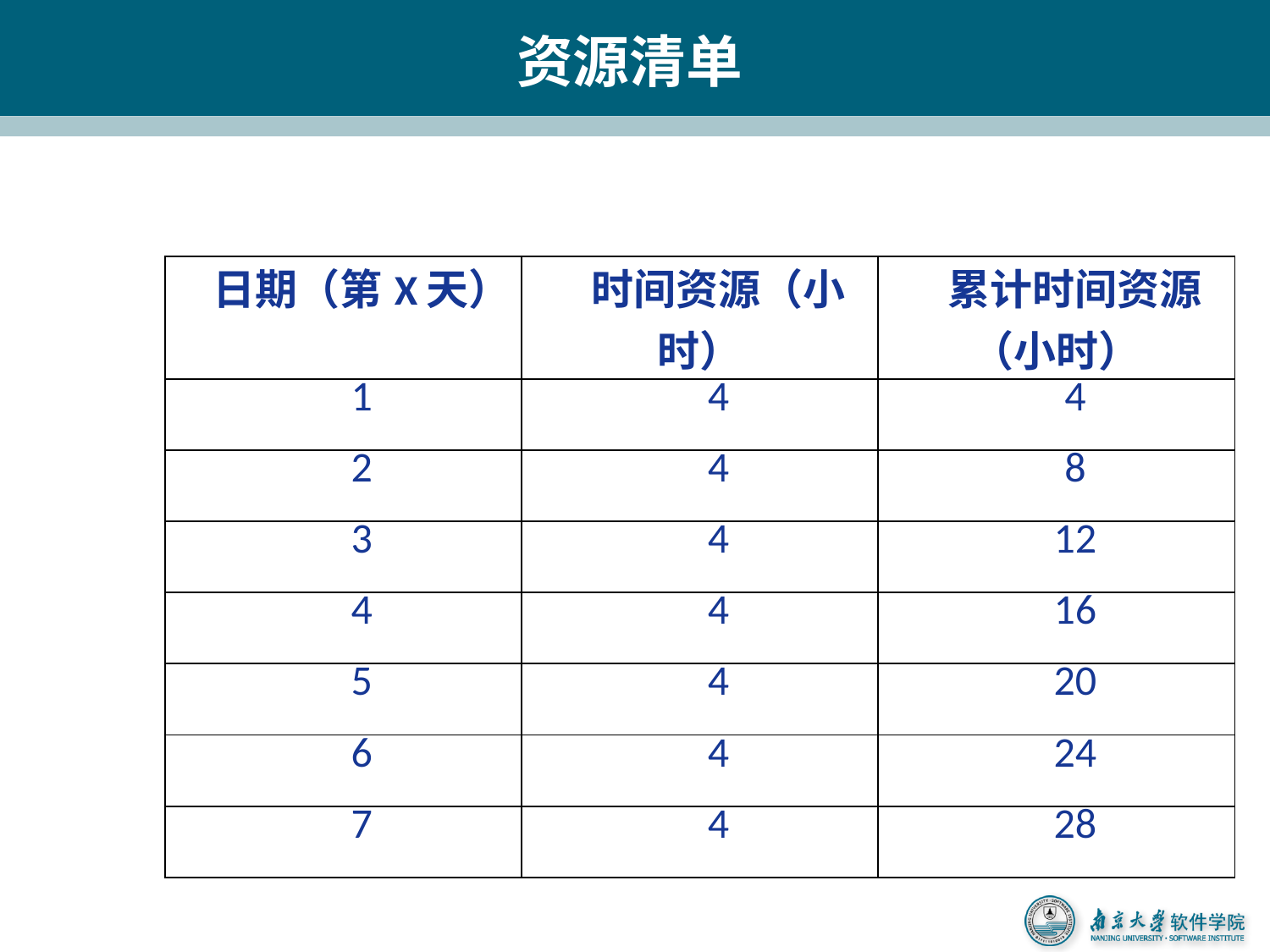

# 资源清单
| 日期（第X天） | 时间资源（小时） | 累计时间资源（小时） |
| --- | --- | --- |
| 1 | 4 | 4 |
| 2 | 4 | 8 |
| 3 | 4 | 12 |
| 4 | 4 | 16 |
| 5 | 4 | 20 |
| 6 | 4 | 24 |
| 7 | 4 | 28 |